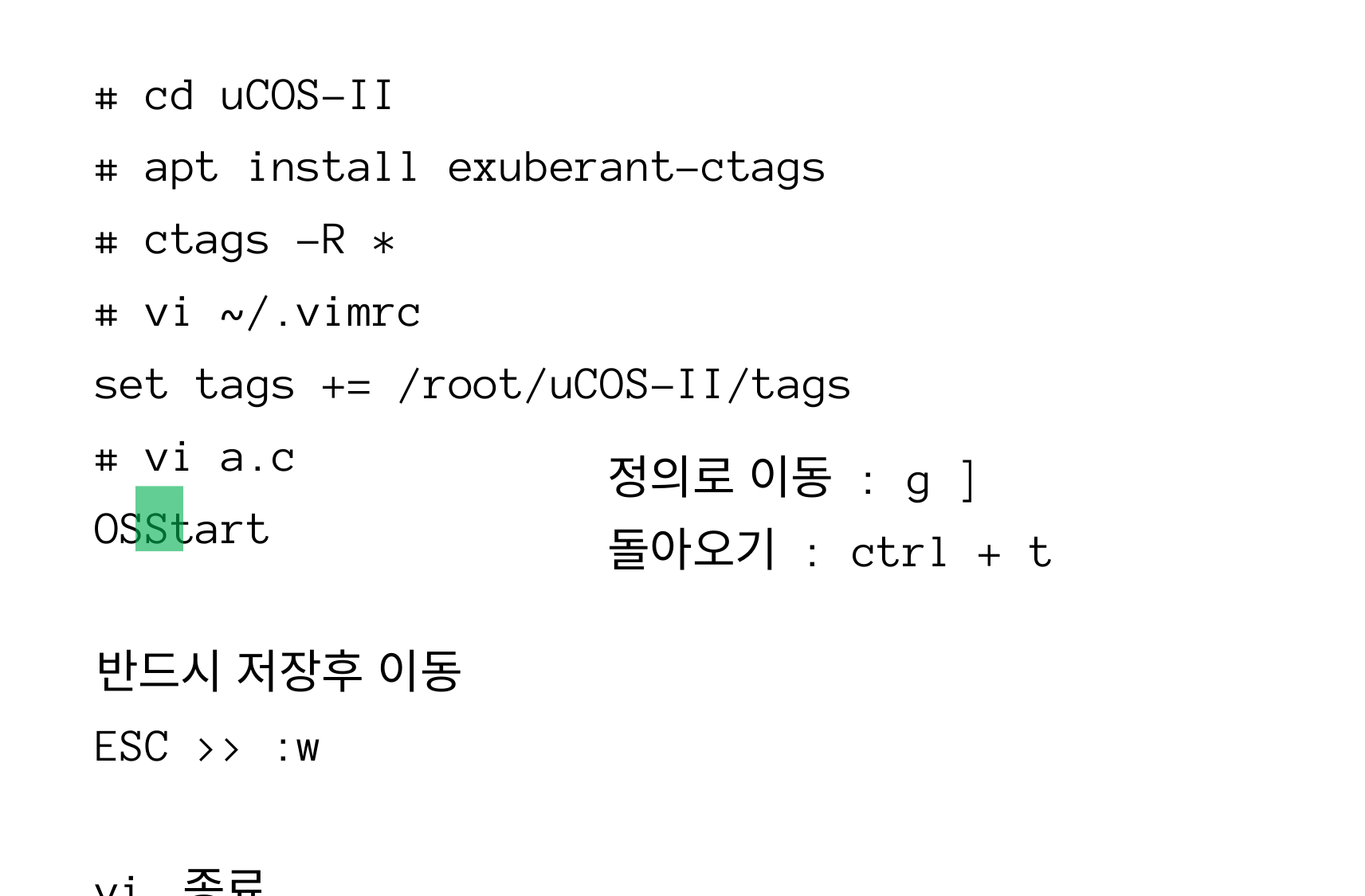

# cd uCOS-II
# apt install exuberant-ctags
# ctags -R *
# vi ~/.vimrc
set tags += /root/uCOS-II/tags
# vi a.c
OSStart

반드시 저장후 이동
ESC >> :w

vi 종료
:q
정의로 이동 : g ]
돌아오기 : ctrl + t